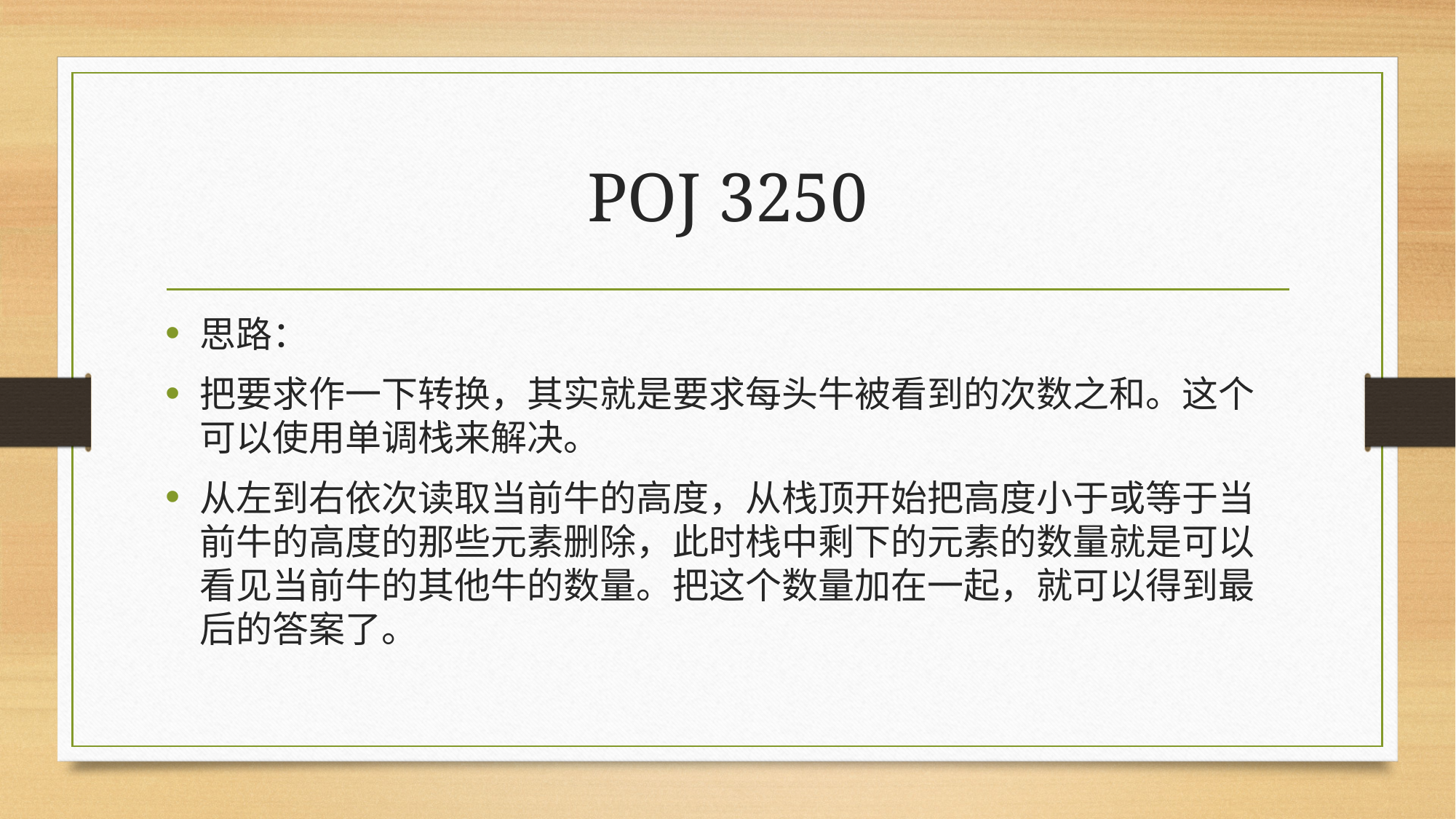

# POJ 3250
思路：
把要求作一下转换，其实就是要求每头牛被看到的次数之和。这个可以使用单调栈来解决。
从左到右依次读取当前牛的高度，从栈顶开始把高度小于或等于当前牛的高度的那些元素删除，此时栈中剩下的元素的数量就是可以看见当前牛的其他牛的数量。把这个数量加在一起，就可以得到最后的答案了。